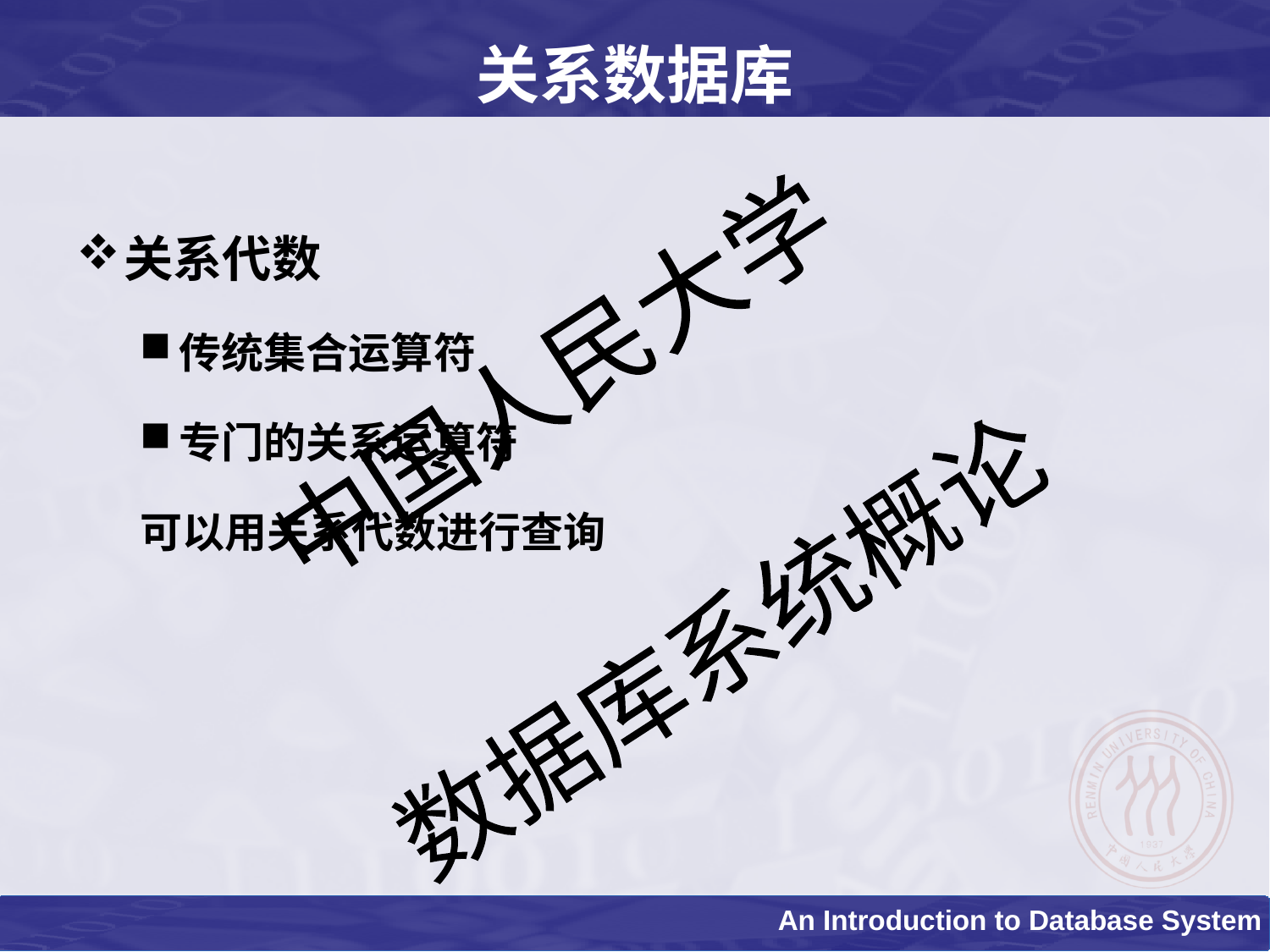

# 关系数据库
关系代数
传统集合运算符
专门的关系运算符
可以用关系代数进行查询